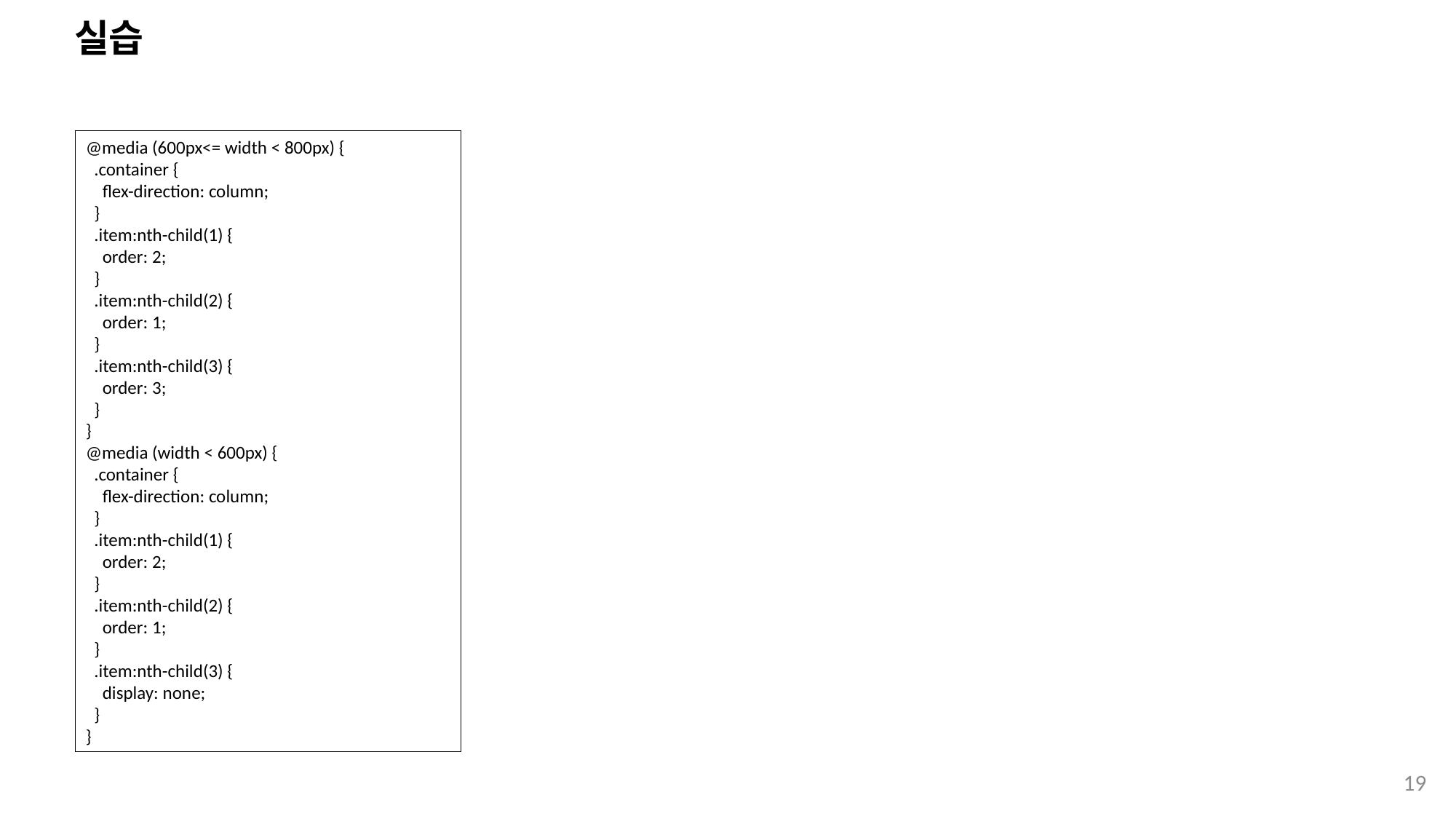

# 실습

@media (600px<= width < 800px) {
  .container {
    flex-direction: column;
  }
  .item:nth-child(1) {
    order: 2;
  }
  .item:nth-child(2) {
    order: 1;
  }
  .item:nth-child(3) {
    order: 3;
  }
}
@media (width < 600px) {
  .container {
    flex-direction: column;
  }
  .item:nth-child(1) {
    order: 2;
  }
  .item:nth-child(2) {
    order: 1;
  }
  .item:nth-child(3) {
    display: none;
  }
}
19